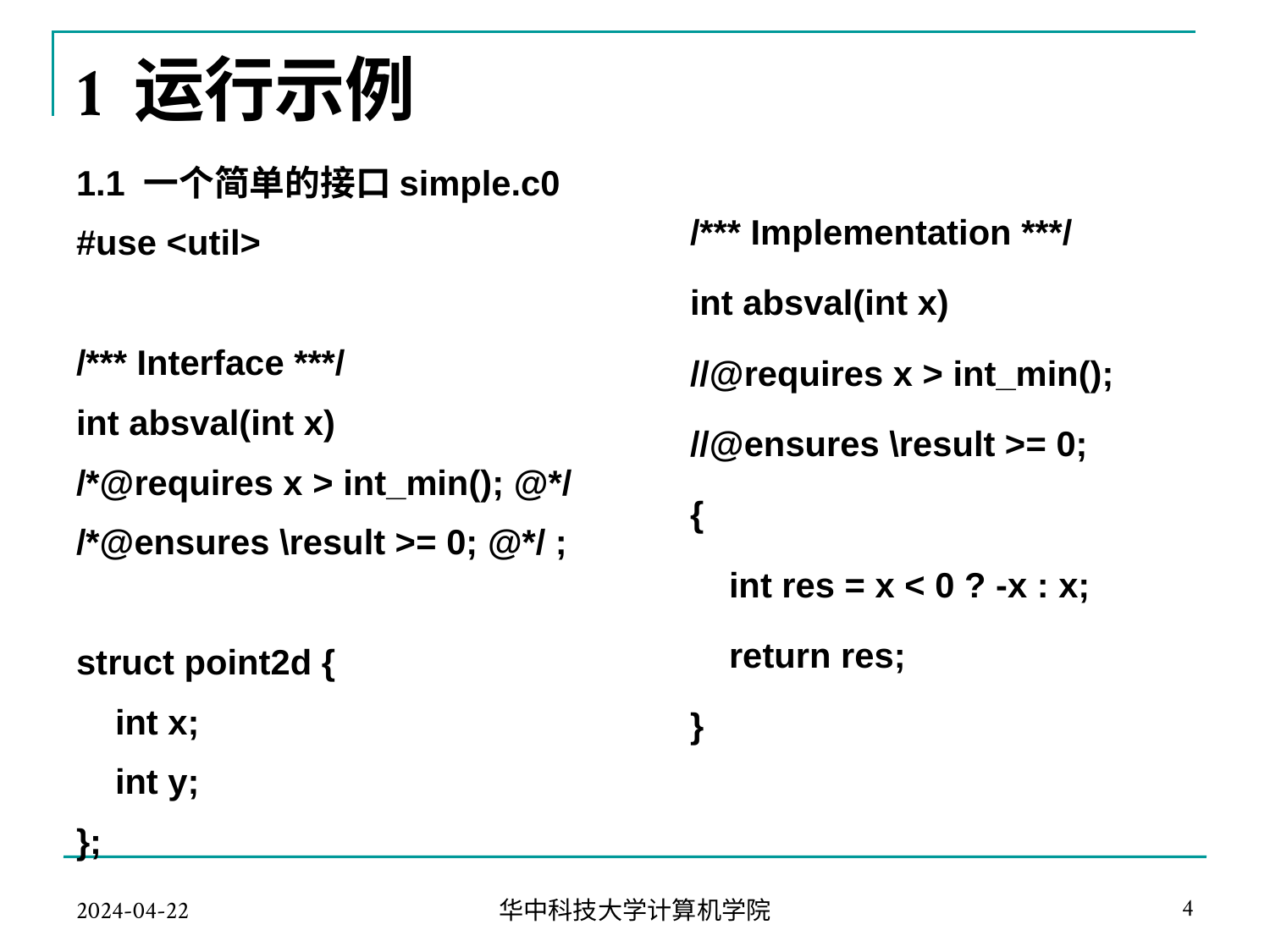

# 1 运行示例
1.1 一个简单的接口simple.c0
#use <util>

/*** Interface ***/
int absval(int x)
/*@requires x > int_min(); @*/
/*@ensures \result >= 0; @*/ ;

struct point2d {
    int x;
    int y;
};

/*** Implementation ***/
int absval(int x)
//@requires x > int_min();
//@ensures \result >= 0;
{
    int res = x < 0 ? -x : x;
    return res;
}
2024-04-22
4
华中科技大学计算机学院